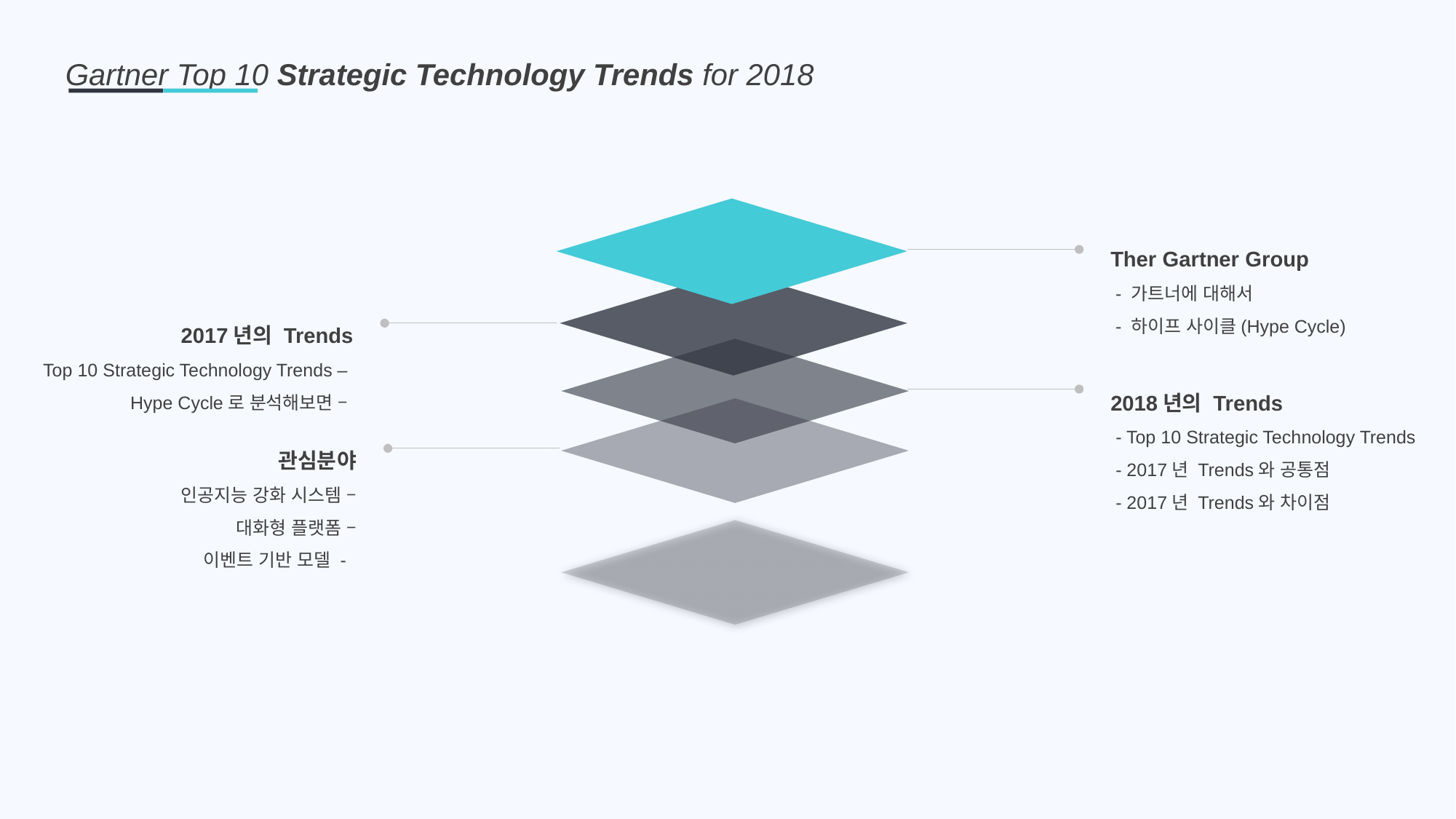

Gartner Top 10 Strategic Technology Trends for 2018

Ther Gartner Group
 - 가트너에 대해서
 - 하이프 사이클(Hype Cycle)

2017년의 Trends
Top 10 Strategic Technology Trends –
Hype Cycle로 분석해보면 –

2018년의 Trends
 - Top 10 Strategic Technology Trends
 - 2017년 Trends와 공통점
 - 2017년 Trends와 차이점

관심분야
인공지능 강화 시스템 –
대화형 플랫폼 –
이벤트 기반 모델 -